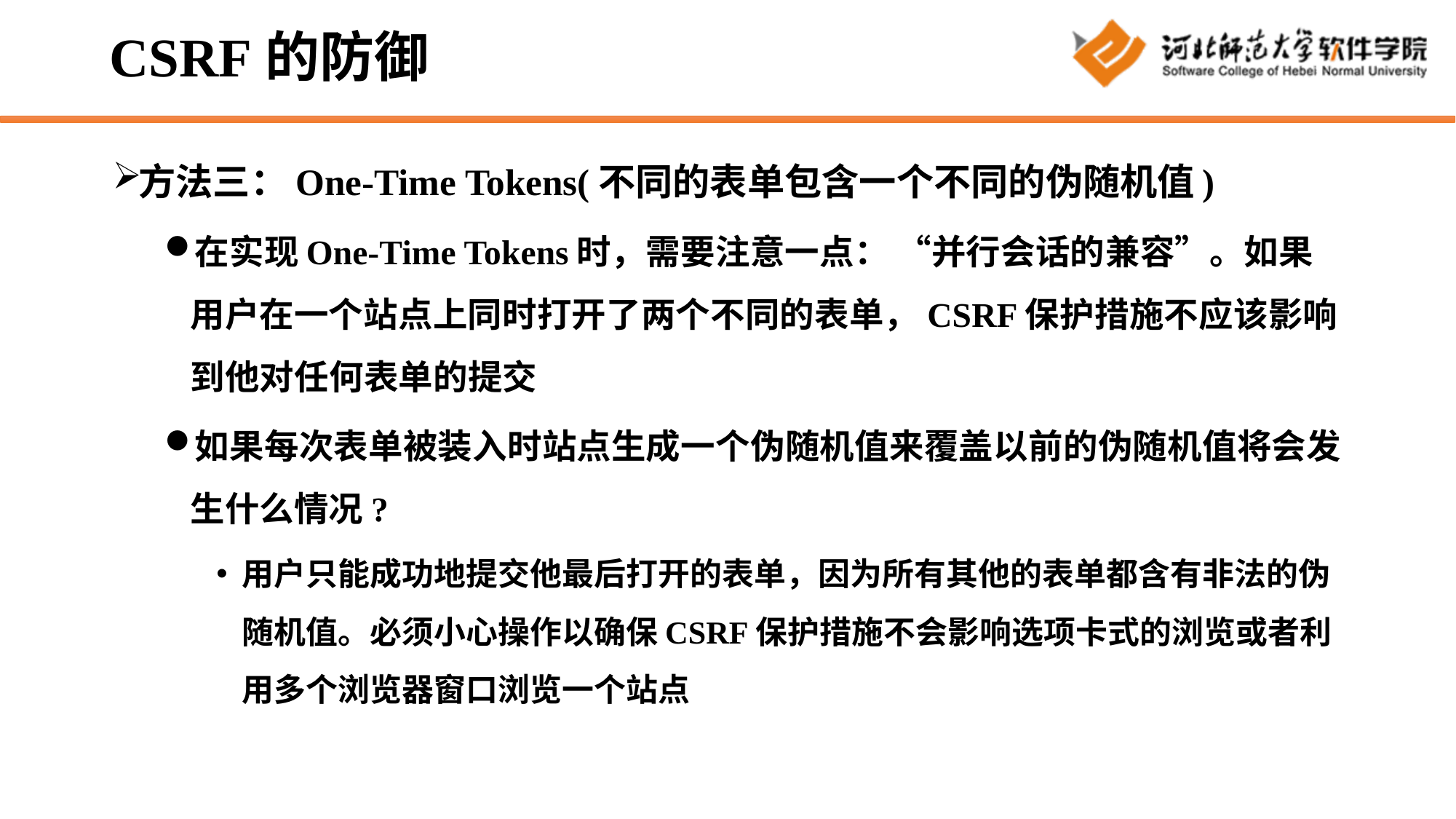

# CSRF的防御
方法三：One-Time Tokens(不同的表单包含一个不同的伪随机值)
在实现One-Time Tokens时，需要注意一点： “并行会话的兼容”。如果用户在一个站点上同时打开了两个不同的表单，CSRF保护措施不应该影响到他对任何表单的提交
如果每次表单被装入时站点生成一个伪随机值来覆盖以前的伪随机值将会发生什么情况?
用户只能成功地提交他最后打开的表单，因为所有其他的表单都含有非法的伪随机值。必须小心操作以确保CSRF保护措施不会影响选项卡式的浏览或者利用多个浏览器窗口浏览一个站点